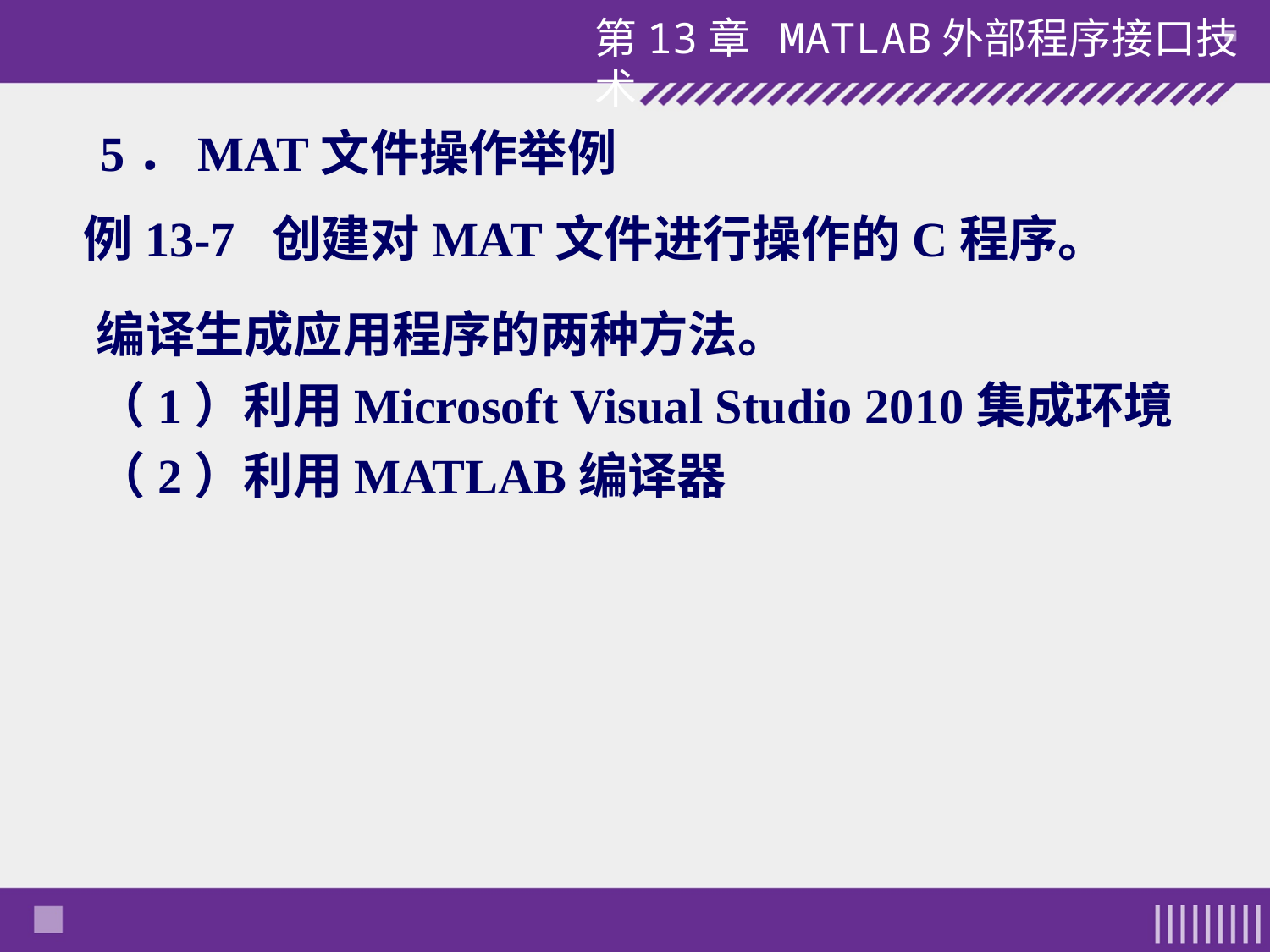

# 5．MAT文件操作举例
例13-7  创建对MAT文件进行操作的C程序。
编译生成应用程序的两种方法。
（1）利用Microsoft Visual Studio 2010集成环境
（2）利用MATLAB编译器